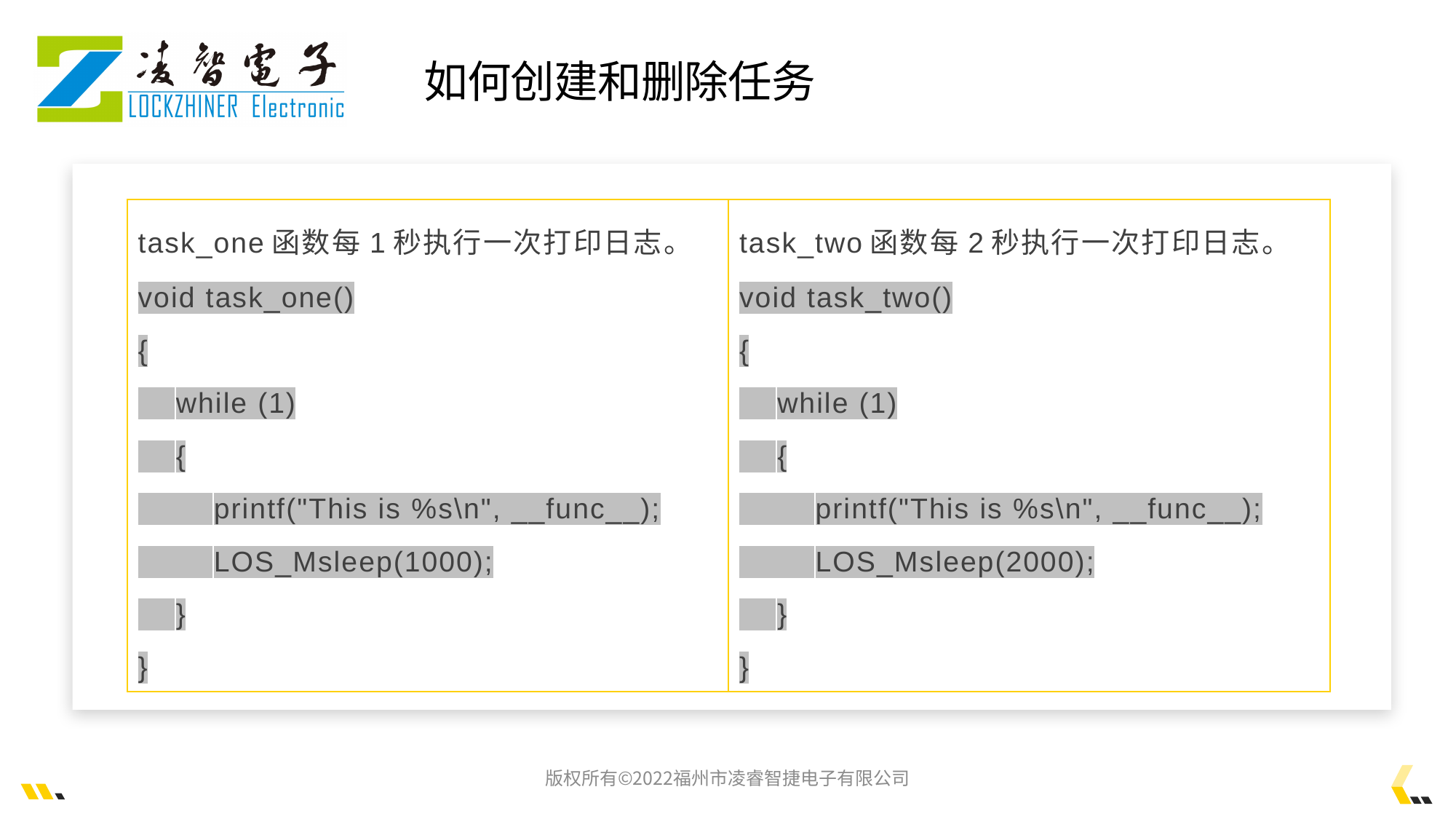

如何创建和删除任务

task_one函数每1秒执行一次打印日志。
void task_one()
{
    while (1)
    {
        printf("This is %s\n", __func__);
        LOS_Msleep(1000);
    }
}
task_two函数每2秒执行一次打印日志。
void task_two()
{
    while (1)
    {
        printf("This is %s\n", __func__);
        LOS_Msleep(2000);
    }
}
版权所有©2022福州市凌睿智捷电子有限公司
13